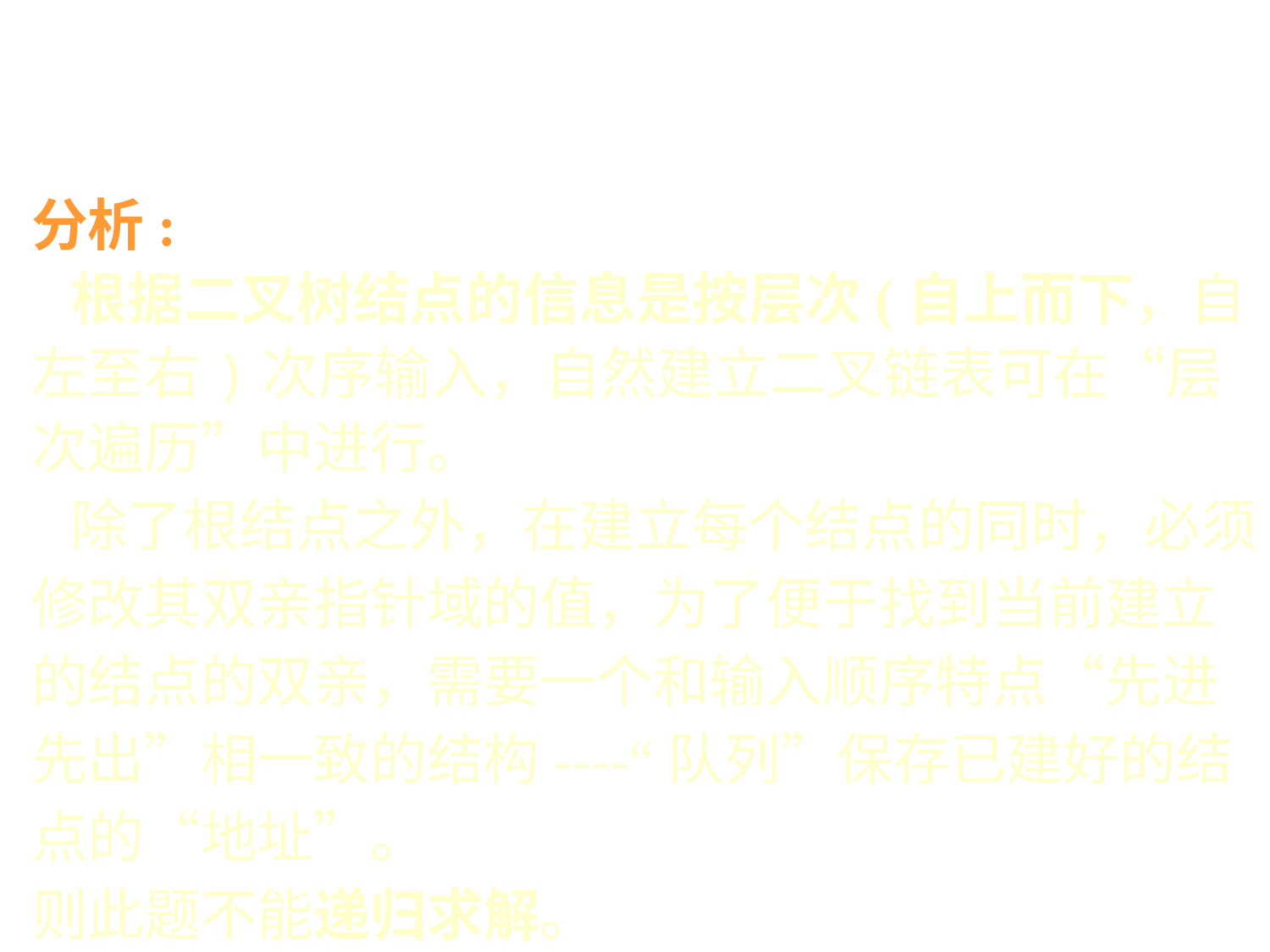

6.50  编写算法，由按层次输入的三元组(表示二叉树中一个分支)建二叉树的二叉链表。
分析:
  根据二叉树结点的信息是按层次(自上而下，自左至右)次序输入，自然建立二叉链表可在“层次遍历”中进行。
  除了根结点之外，在建立每个结点的同时，必须修改其双亲指针域的值，为了便于找到当前建立的结点的双亲，需要一个和输入顺序特点“先进先出”相一致的结构----“队列”保存已建好的结点的“地址”。
则此题不能递归求解。